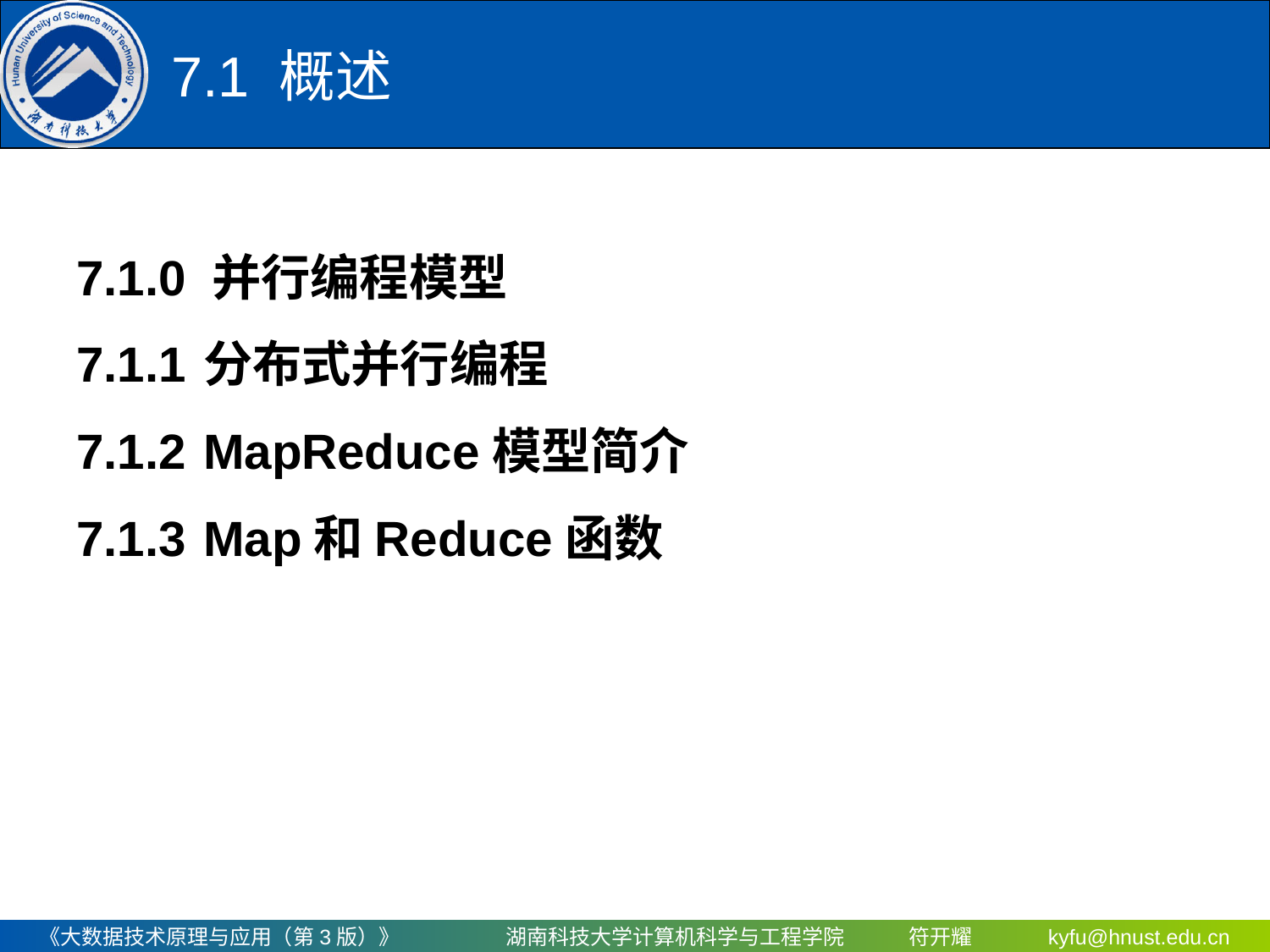

# 7.1 概述
7.1.0 并行编程模型
7.1.1	分布式并行编程
7.1.2	MapReduce模型简介
7.1.3	Map和Reduce函数